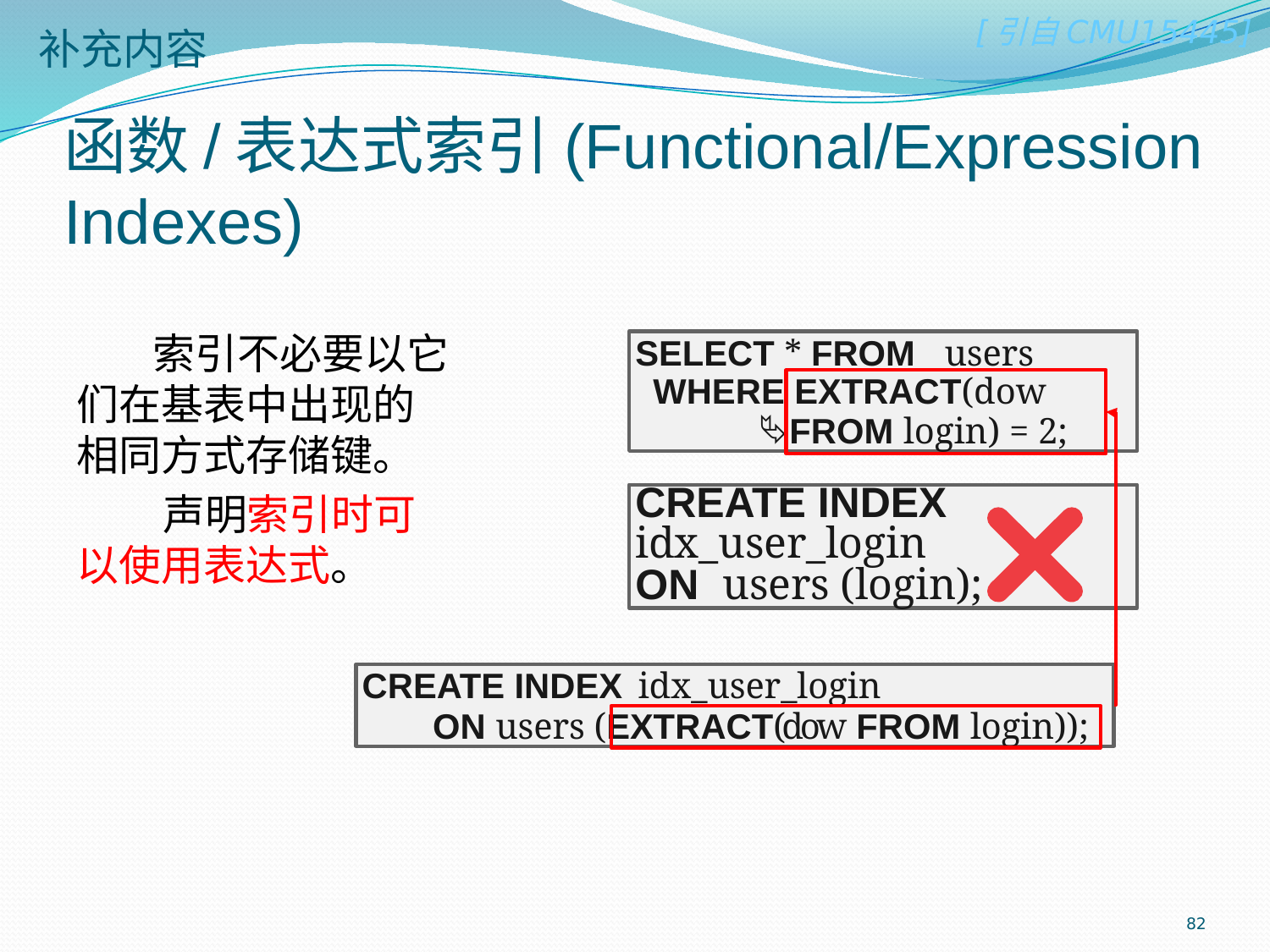

补充内容
# 函数/表达式索引(Functional/Expression Indexes)
       索引不必要以它们在基表中出现的相同方式存储键。
        声明索引时可以使用表达式。

SELECT * FROM   users
WHERE EXTRACT(dow
FROM login) = 2;

CREATE INDEX idx_user_login
ON  users (login);

CREATE INDEX  idx_user_login
ON users (EXTRACT(dow FROM login));

82